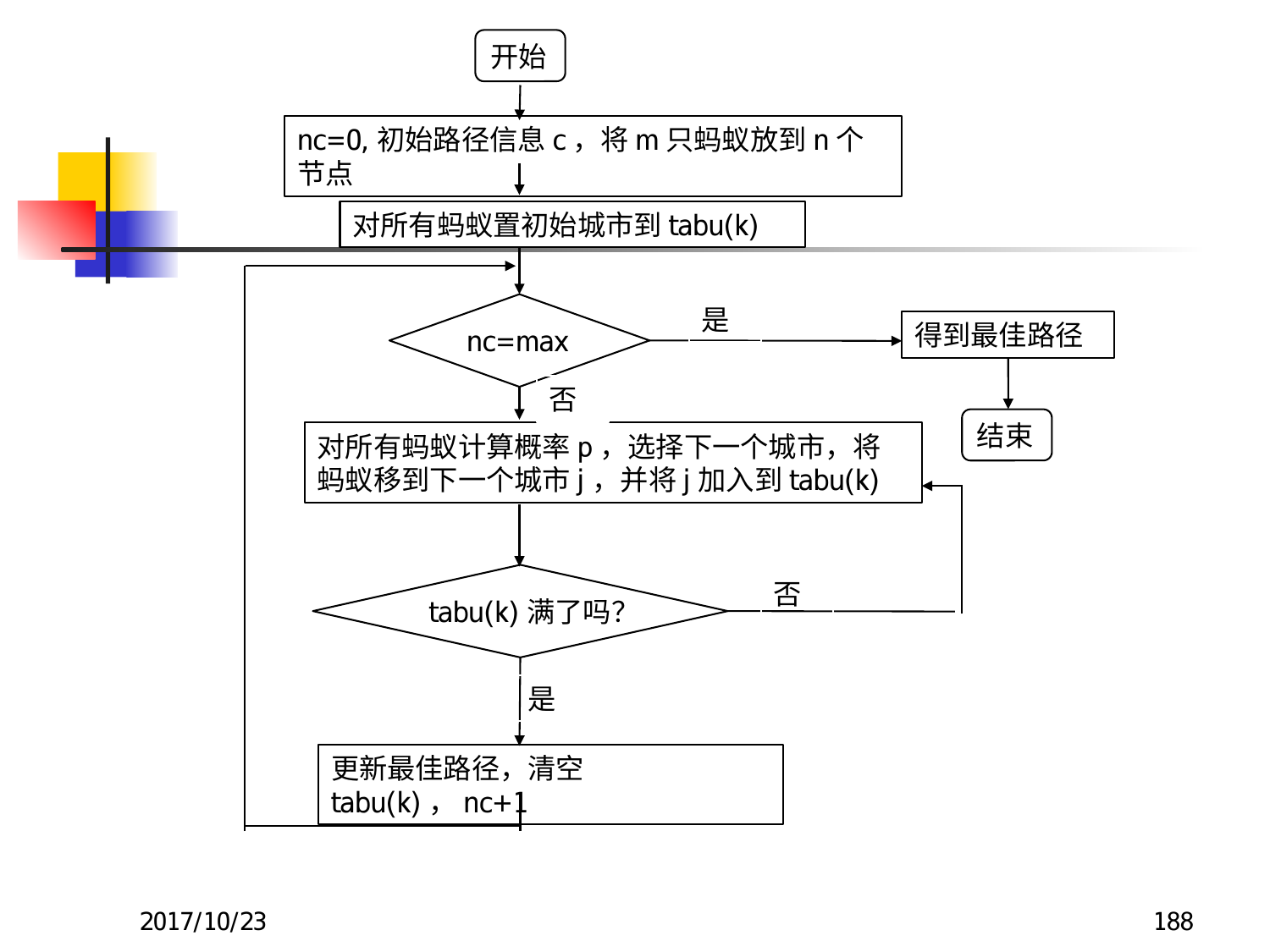

开始
nc=0,初始路径信息c，将m只蚂蚁放到n个节点
对所有蚂蚁置初始城市到tabu(k)
nc=max
是
得到最佳路径
否
结束
对所有蚂蚁计算概率p，选择下一个城市，将蚂蚁移到下一个城市j，并将j加入到tabu(k)
tabu(k)满了吗？
否
是
更新最佳路径，清空tabu(k)，nc+1
2017/10/23
188